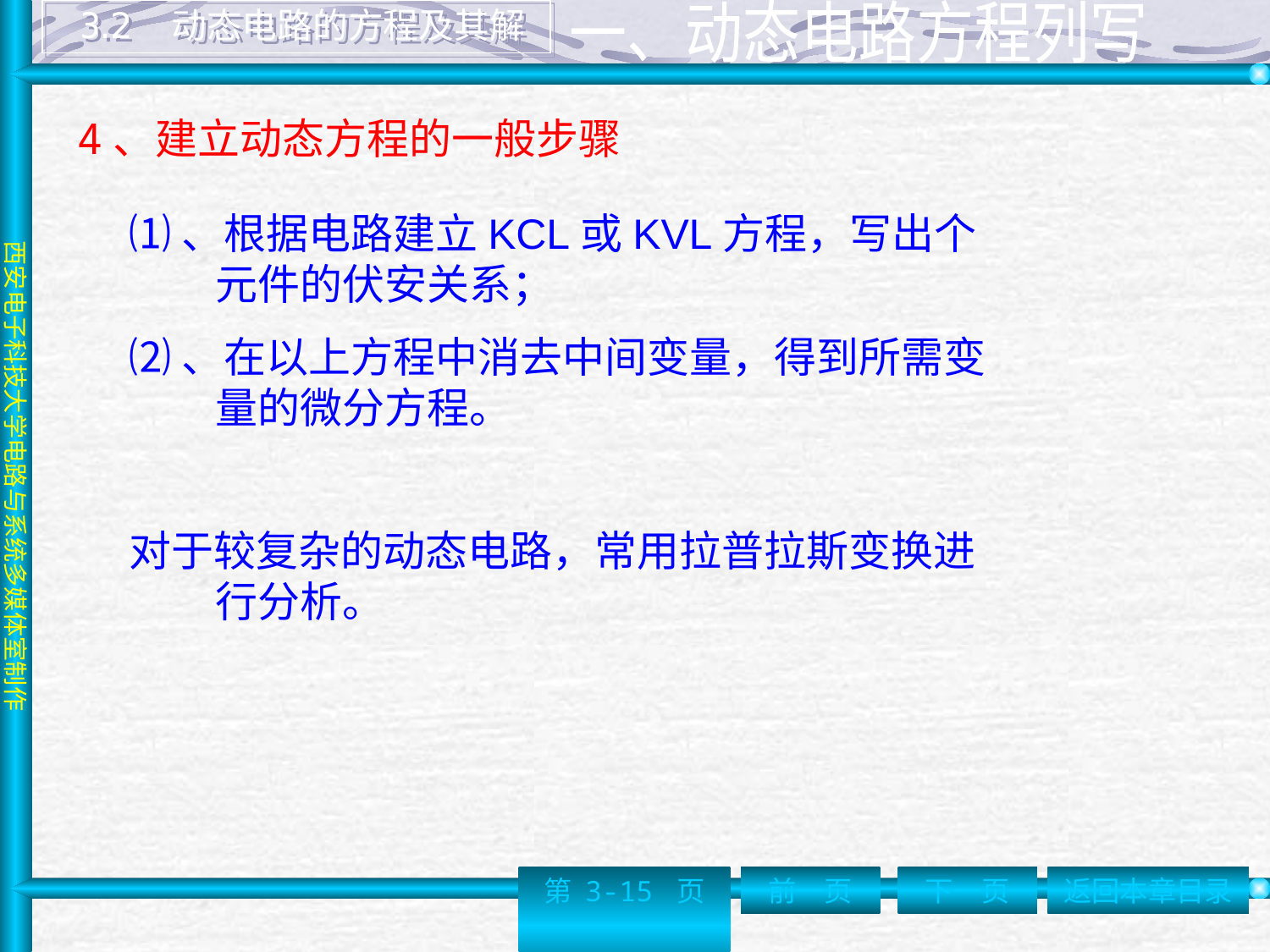

3.2   动态电路的方程及其解
一、动态电路方程列写
# 4、建立动态方程的一般步骤
⑴、根据电路建立KCL或KVL方程，写出个元件的伏安关系；
⑵、在以上方程中消去中间变量，得到所需变量的微分方程。

对于较复杂的动态电路，常用拉普拉斯变换进行分析。
第 3-15 页
前一页
下一页
返回本章目录